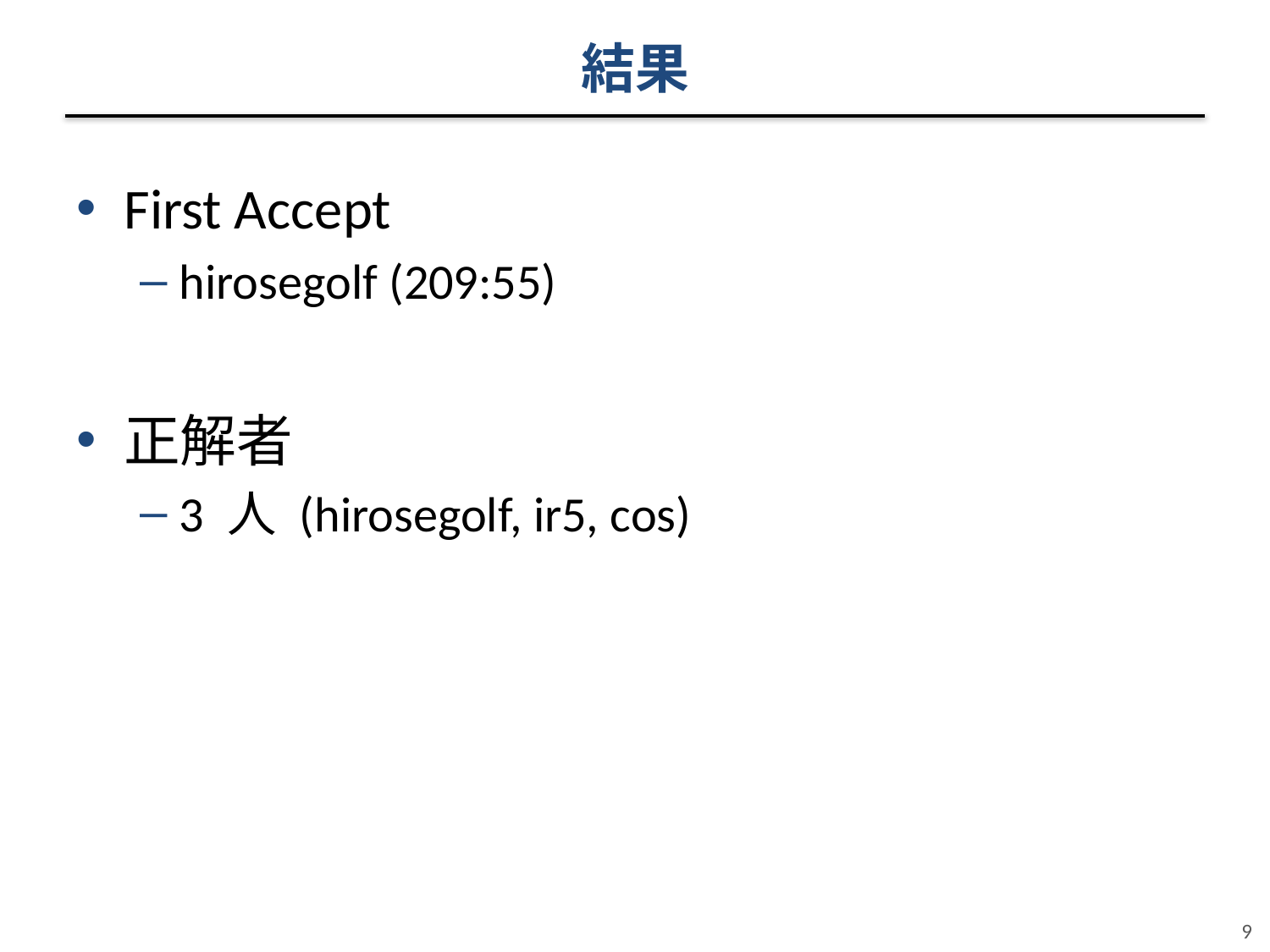

# 結果
First Accept
hirosegolf (209:55)

正解者
3 人 (hirosegolf, ir5, cos)
9